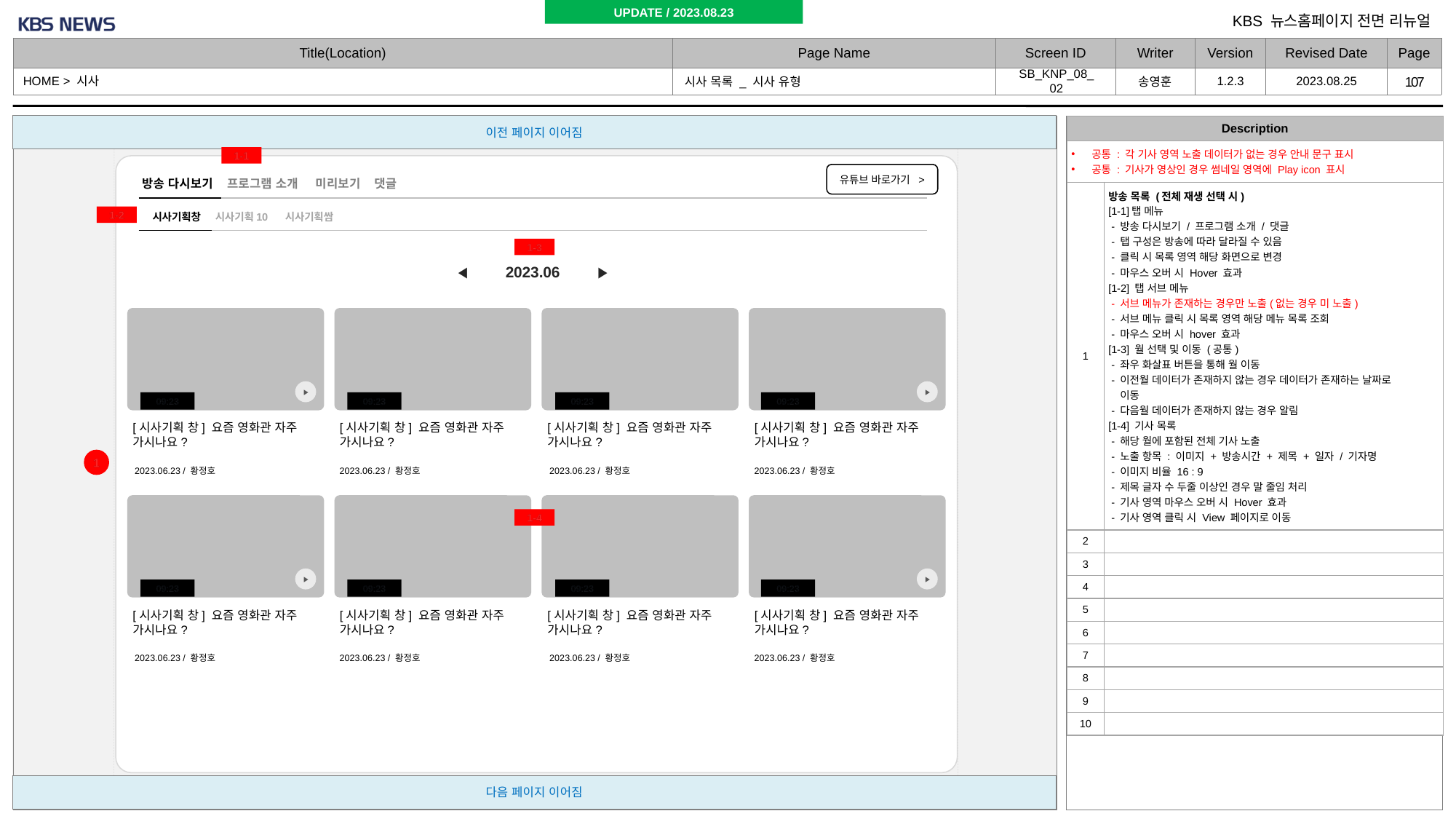

UPDATE / 2023.08.23
HOME > 시사
SB_KNP_08_02
# 시사 목록 _ 시사 유형
| Description |  |
| --- | --- |
| 공통 : 각 기사 영역 노출 데이터가 없는 경우 안내 문구 표시 공통 : 기사가 영상인 경우 썸네일 영역에 Play icon 표시 |  |
| 1 | 방송 목록 (전체 재생 선택 시) [1-1]탭 메뉴 - 방송 다시보기 / 프로그램 소개 / 댓글 - 탭 구성은 방송에 따라 달라질 수 있음 - 클릭 시 목록 영역 해당 화면으로 변경 - 마우스 오버 시 Hover 효과 [1-2] 탭 서브 메뉴 - 서브 메뉴가 존재하는 경우만 노출(없는 경우 미 노출) - 서브 메뉴 클릭 시 목록 영역 해당 메뉴 목록 조회 - 마우스 오버 시 hover 효과 [1-3] 월 선택 및 이동 (공통) - 좌우 화살표 버튼을 통해 월 이동 - 이전월 데이터가 존재하지 않는 경우 데이터가 존재하는 날짜로 이동 - 다음월 데이터가 존재하지 않는 경우 알림 [1-4] 기사 목록 - 해당 월에 포함된 전체 기사 노출 - 노출 항목 : 이미지 + 방송시간 + 제목 + 일자 / 기자명 - 이미지 비율 16 : 9 - 제목 글자 수 두줄 이상인 경우 말 줄임 처리 - 기사 영역 마우스 오버 시 Hover 효과 - 기사 영역 클릭 시 View 페이지로 이동 |
| 2 |  |
| 3 |  |
| 4 |  |
| 5 |  |
| 6 |  |
| 7 |  |
| 8 |  |
| 9 |  |
| 10 |  |
1-1

유튜브 바로가기  >
방송 다시보기    프로그램 소개     미리보기    댓글
시사기획창     시사기획10     시사기획쌈
1-2
1-3
◀
2023.06
▶

 ▶
 ▶
09:23
09:23
09:23
09:23
[시사기획 창] 요즘 영화관 자주 가시나요?
[시사기획 창] 요즘 영화관 자주 가시나요?
[시사기획 창] 요즘 영화관 자주 가시나요?
[시사기획 창] 요즘 영화관 자주 가시나요?
1
2023.06.23 / 황정호
2023.06.23 / 황정호
2023.06.23 / 황정호
2023.06.23 / 황정호

1-4
 ▶
 ▶
09:23
09:23
09:23
09:23
[시사기획 창] 요즘 영화관 자주 가시나요?
[시사기획 창] 요즘 영화관 자주 가시나요?
[시사기획 창] 요즘 영화관 자주 가시나요?
[시사기획 창] 요즘 영화관 자주 가시나요?
2023.06.23 / 황정호
2023.06.23 / 황정호
2023.06.23 / 황정호
2023.06.23 / 황정호